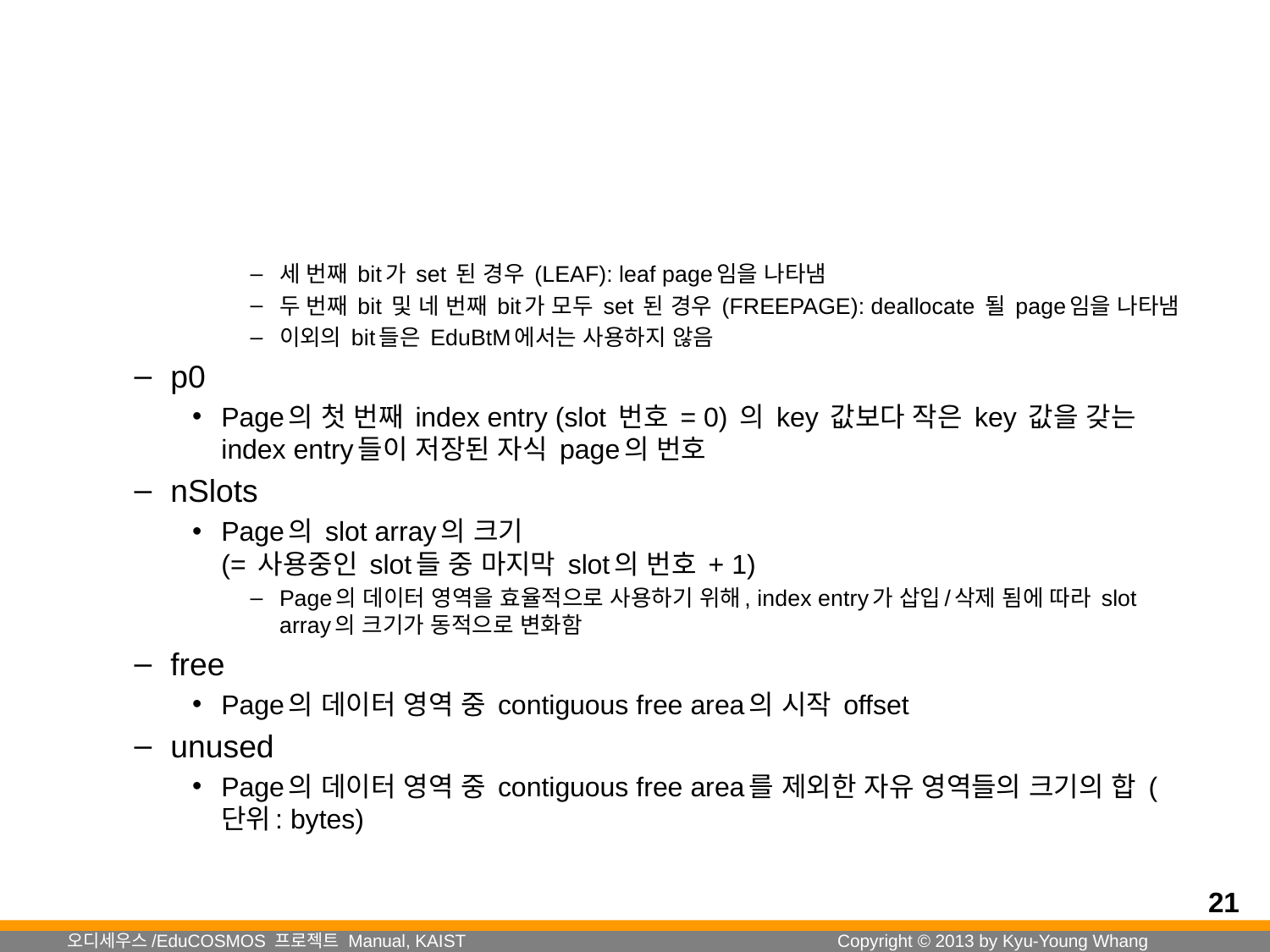

#

세 번째 bit가 set 된 경우 (LEAF): leaf page임을 나타냄
두 번째 bit 및 네 번째 bit가 모두 set 된 경우 (FREEPAGE): deallocate 될 page임을 나타냄
이외의 bit들은 EduBtM에서는 사용하지 않음
p0
Page의 첫 번째 index entry (slot 번호 = 0) 의 key 값보다 작은 key 값을 갖는 index entry들이 저장된 자식 page의 번호
nSlots
Page의 slot array의 크기
(= 사용중인 slot들 중 마지막 slot의 번호 + 1)
Page의 데이터 영역을 효율적으로 사용하기 위해, index entry가 삽입/삭제 됨에 따라 slot array의 크기가 동적으로 변화함
free
Page의 데이터 영역 중 contiguous free area의 시작 offset
unused
Page의 데이터 영역 중 contiguous free area를 제외한 자유 영역들의 크기의 합 (단위: bytes)